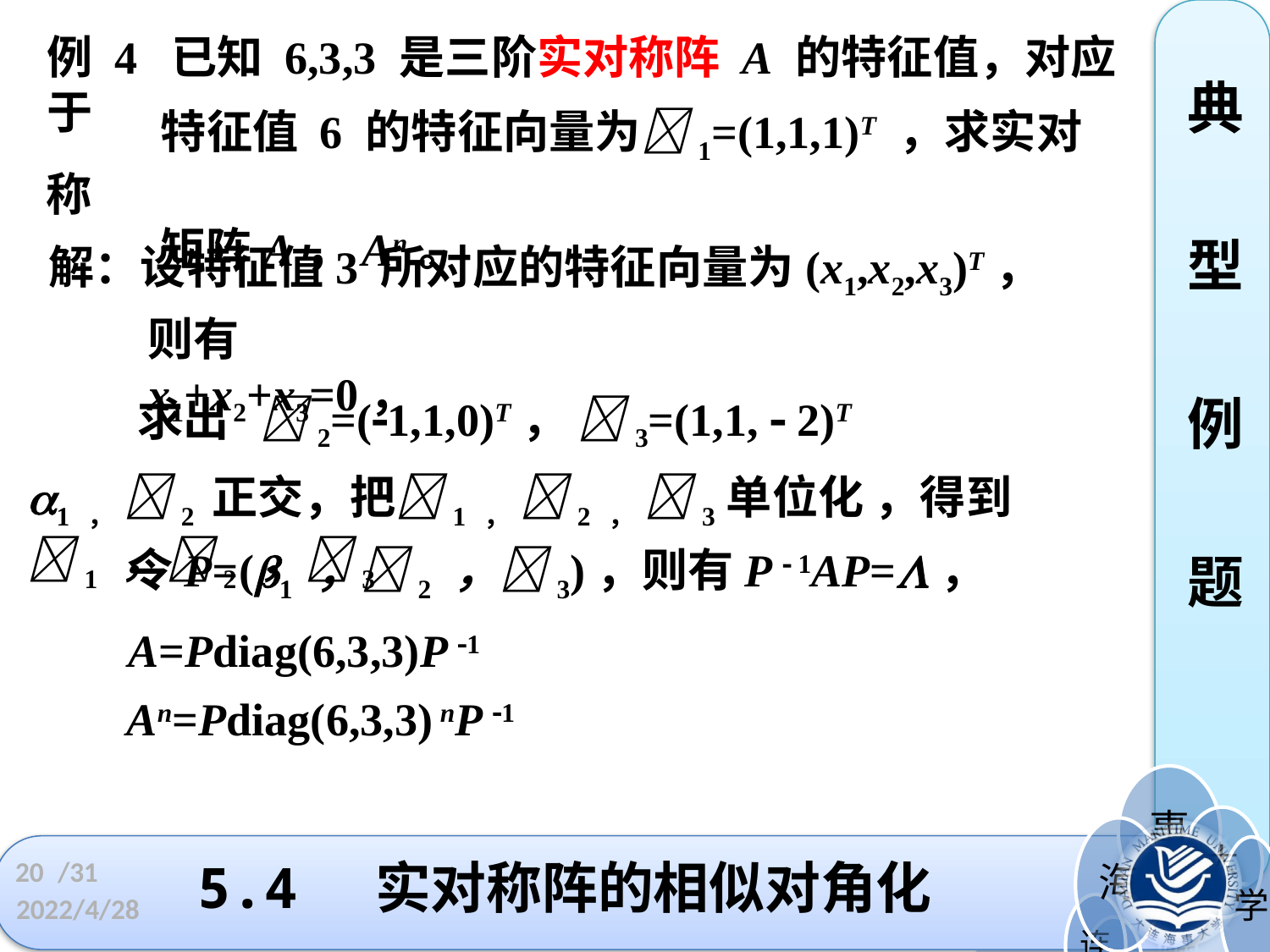

例 4  已知 6,3,3 是三阶实对称阵 A 的特征值，对应于
典

型

例

题
          特征值 6 的特征向量为α1=(1,1,1)T ，求实对称
          矩阵A，An。
 解：设特征值3 所对应的特征向量为(x1,x2,x3)T，
则有    x1+x2+x3=0，
求出   α2=(−1,1,0)T， α3=(1,1, − 2)T
α1 ， α2 正交，把α1 ， α2 ， α3单位化 ，得到β1 ，β2 ，β3
令P=(β1 ，β2 ，β3)，则有P − 1AP=Λ，
A=Pdiag(6,3,3)P −1
An=Pdiag(6,3,3) nP −1
5.4  实对称阵的相似对角化
20
/31
2022/4/28